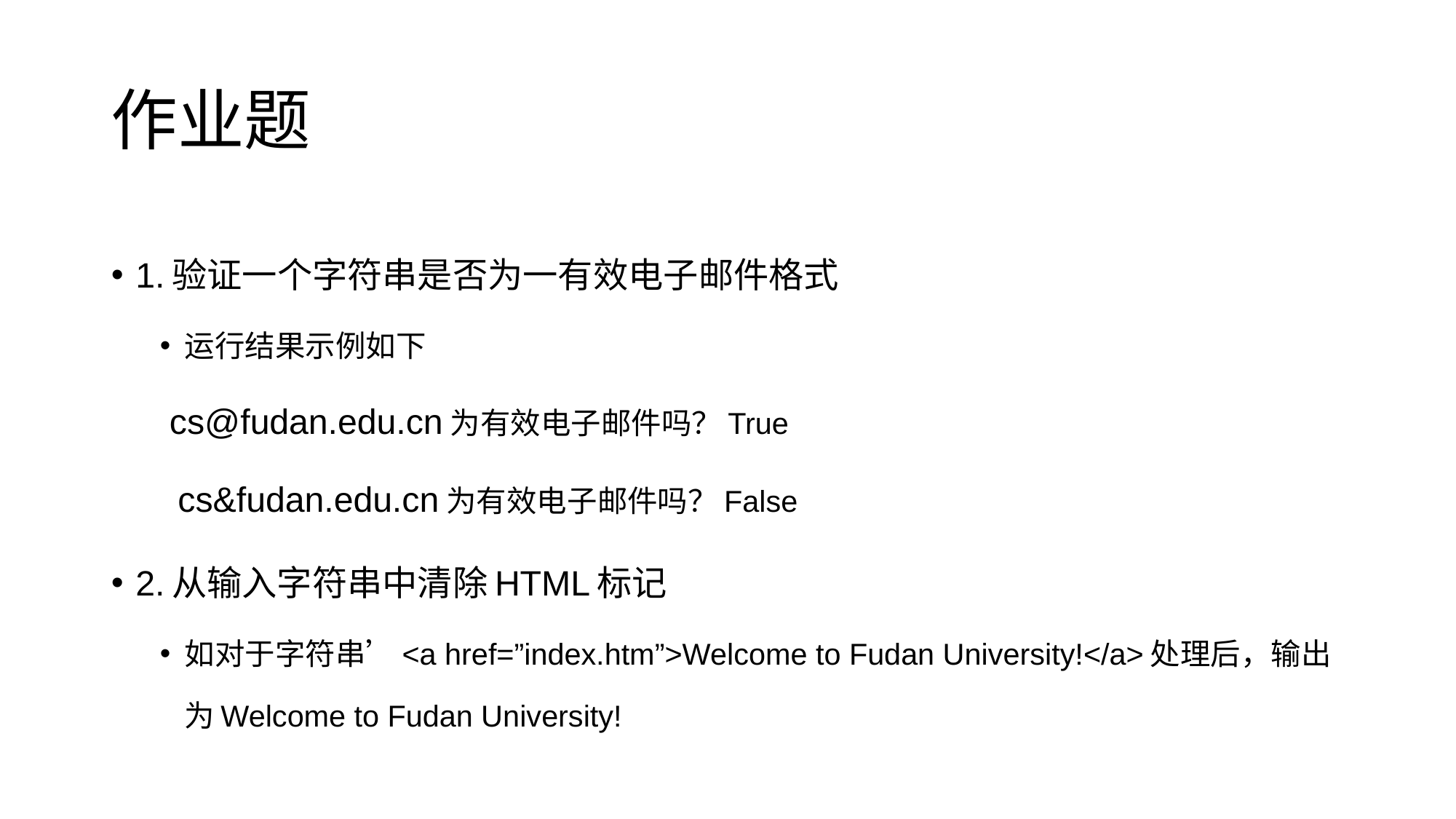

# 作业题
1.验证一个字符串是否为一有效电子邮件格式
运行结果示例如下
cs@fudan.edu.cn为有效电子邮件吗？True
 cs&fudan.edu.cn为有效电子邮件吗？False
2.从输入字符串中清除HTML标记
如对于字符串’<a href=”index.htm”>Welcome to Fudan University!</a>处理后，输出为Welcome to Fudan University!